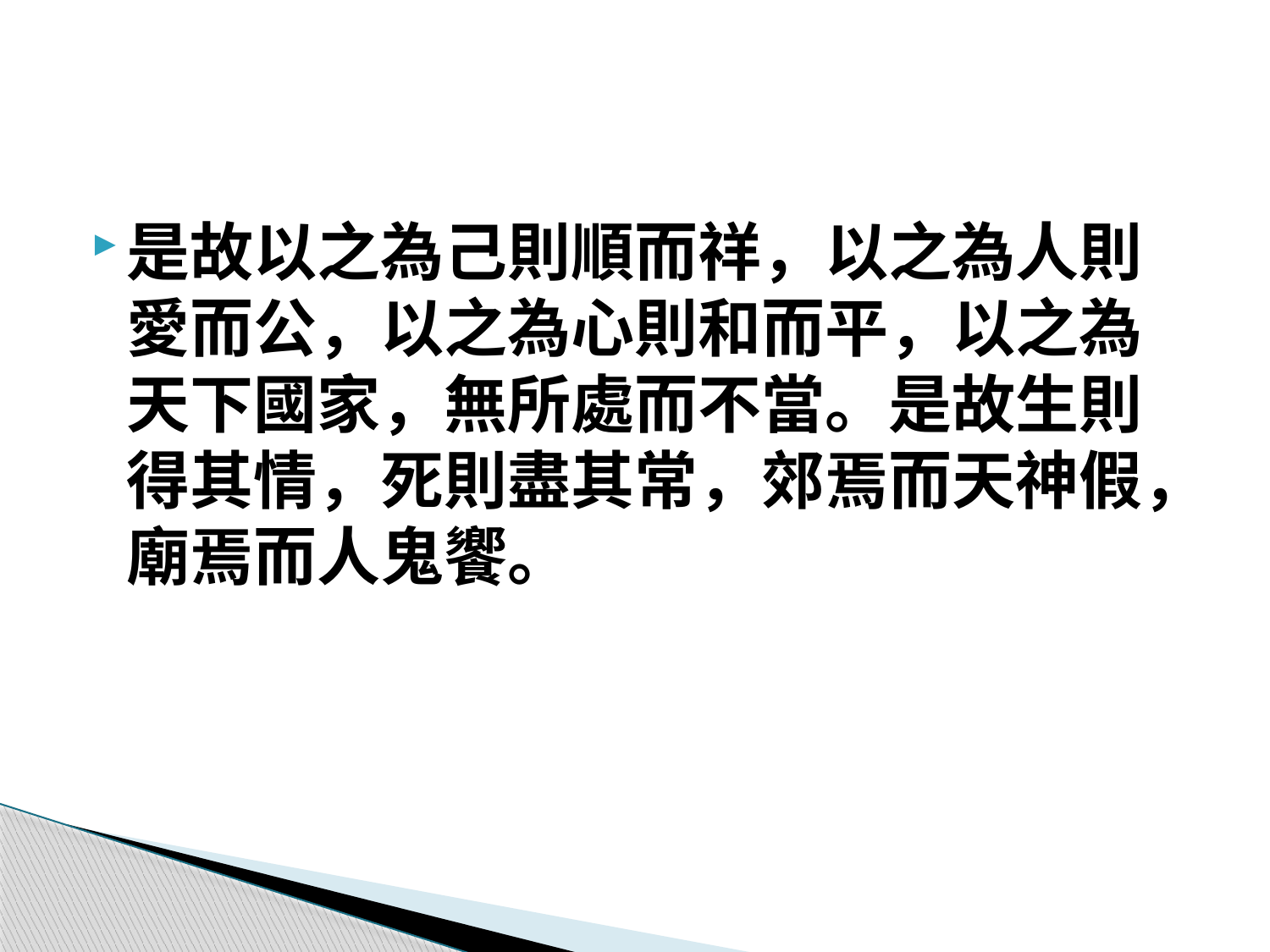

#
是故以之為己則順而祥，以之為人則愛而公，以之為心則和而平，以之為天下國家，無所處而不當。是故生則得其情，死則盡其常，郊焉而天神假，廟焉而人鬼饗。